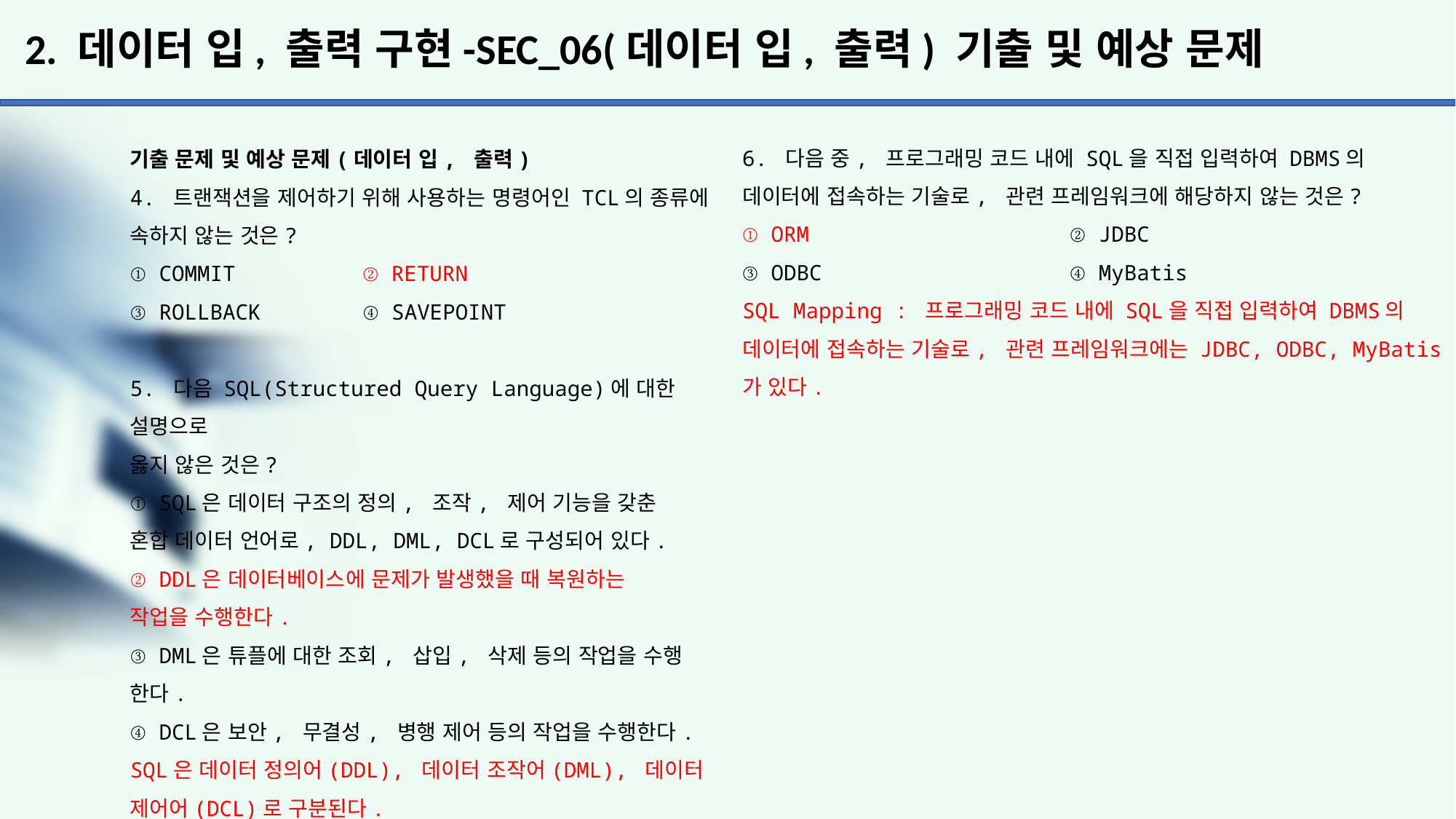

# 2. 데이터 입, 출력 구현-SEC_06(데이터 입, 출력) 기출 및 예상 문제
6. 다음 중, 프로그래밍 코드 내에 SQL을 직접 입력하여 DBMS의 데이터에 접속하는 기술로, 관련 프레임워크에 해당하지 않는 것은?
① ORM			② JDBC
③ ODBC 			④ MyBatis
SQL Mapping : 프로그래밍 코드 내에 SQL을 직접 입력하여 DBMS의 데이터에 접속하는 기술로, 관련 프레임워크에는 JDBC, ODBC, MyBatis
가 있다.
기출 문제 및 예상 문제(데이터 입, 출력)
4. 트랜잭션을 제어하기 위해 사용하는 명령어인 TCL의 종류에 속하지 않는 것은?
① COMMIT          ② RETURN
③ ROLLBACK        ④ SAVEPOINT

5. 다음 SQL(Structured Query Language)에 대한 설명으로
옳지 않은 것은?
① SQL은 데이터 구조의 정의, 조작, 제어 기능을 갖춘
혼합 데이터 언어로, DDL, DML, DCL로 구성되어 있다.
② DDL은 데이터베이스에 문제가 발생했을 때 복원하는
작업을 수행한다.
③ DML은 튜플에 대한 조회, 삽입, 삭제 등의 작업을 수행
한다.
④ DCL은 보안, 무결성, 병행 제어 등의 작업을 수행한다.
SQL은 데이터 정의어(DDL), 데이터 조작어(DML), 데이터 제어어(DCL)로 구분된다.
튜플(tuple)은 레코드나 행(row)과 같은 개념이다.
데이터 정의어(DDL : Data Define Language) : SCHEMA,
DOMAIN, TABLE, VIEW, INDEX를 정의하거나 변경 또는 삭제
할 때 사용하는 언어이다.
데이터 조작어(DML : Data Manipulation Language) : 데이터베이스 사용자가 응용 프로그램이나 질의어(SQL)를
통하여 저장된 데이터를 실질적으로 처리하는데 사용하는
언어이다.
데이터 제어어(DCL: Data Control Language) : 데이터의 보안, 무결성, 회복, 병행 수행 제어 등을 정의하는데 사용
되는 언어이다.